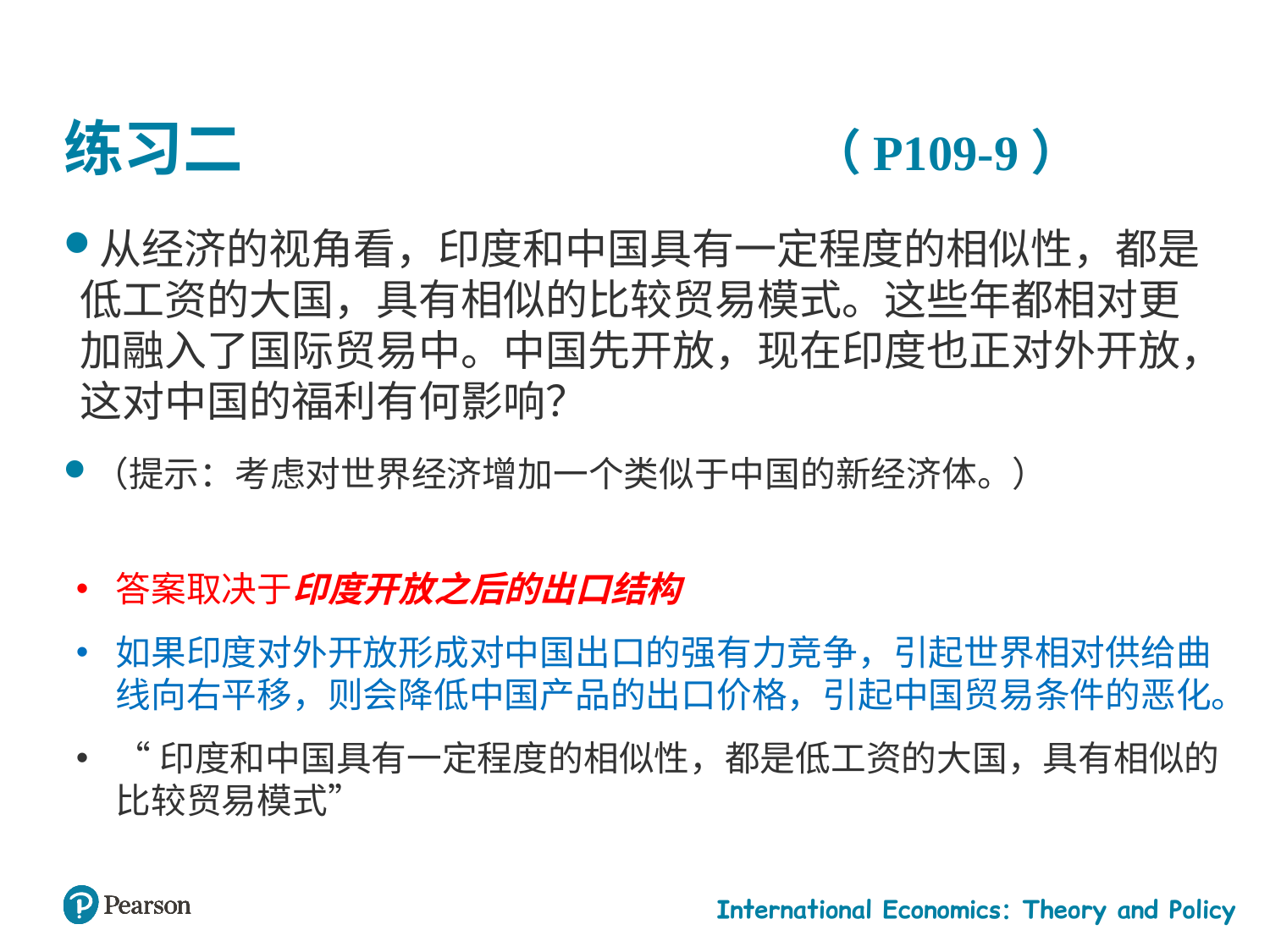

# 练习二                                          （P109-9）
从经济的视角看，印度和中国具有一定程度的相似性，都是低工资的大国，具有相似的比较贸易模式。这些年都相对更加融入了国际贸易中。中国先开放，现在印度也正对外开放，这对中国的福利有何影响？
（提示：考虑对世界经济增加一个类似于中国的新经济体。）

答案取决于印度开放之后的出口结构
如果印度对外开放形成对中国出口的强有力竞争，引起世界相对供给曲线向右平移，则会降低中国产品的出口价格，引起中国贸易条件的恶化。
“印度和中国具有一定程度的相似性，都是低工资的大国，具有相似的比较贸易模式”